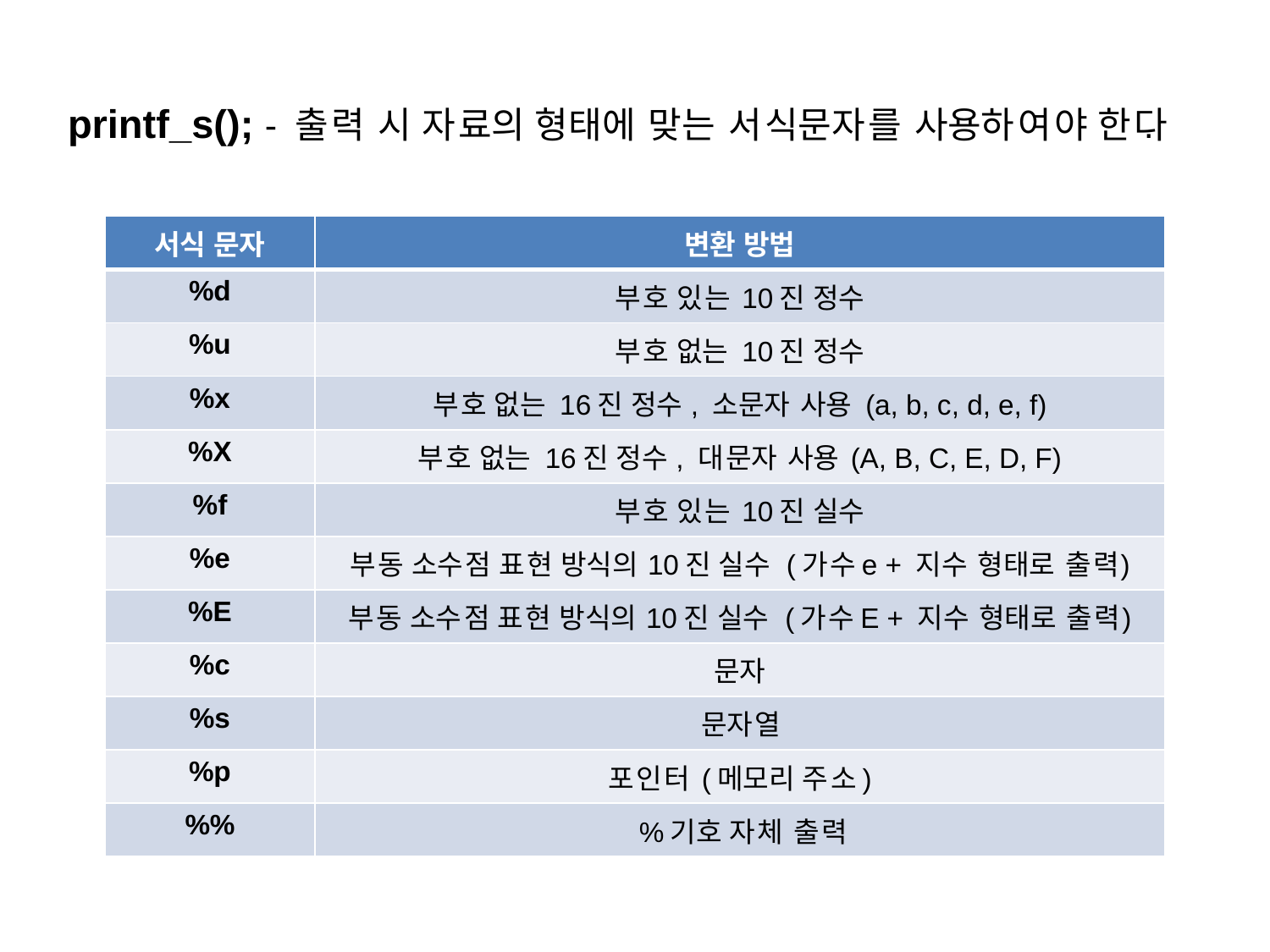

# printf_s(); - 출력 시 자료의 형태에 맞는 서식문자를 사용하여야 한다.
| 서식 문자 | 변환 방법 |
| --- | --- |
| %d | 부호 있는 10진 정수 |
| %u | 부호 없는 10진 정수 |
| %x | 부호 없는 16진 정수, 소문자 사용 (a, b, c, d, e, f) |
| %X | 부호 없는 16진 정수, 대문자 사용 (A, B, C, E, D, F) |
| %f | 부호 있는 10진 실수 |
| %e | 부동 소수점 표현 방식의 10진 실수 (가수e + 지수 형태로 출력) |
| %E | 부동 소수점 표현 방식의 10진 실수 (가수E + 지수 형태로 출력) |
| %c | 문자 |
| %s | 문자열 |
| %p | 포인터 (메모리 주소) |
| %% | %기호 자체 출력 |